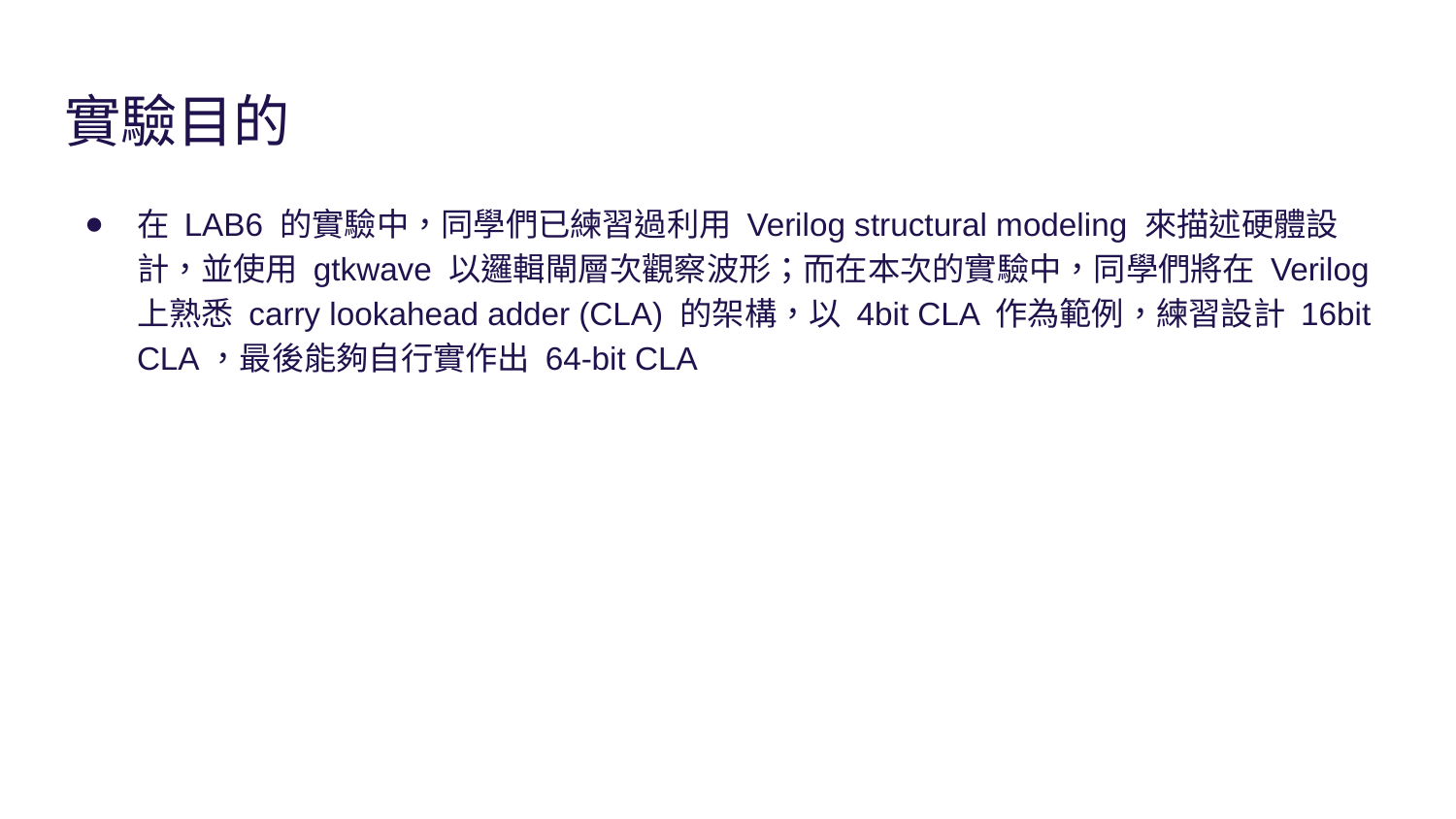

# 實驗目的
在 LAB6 的實驗中，同學們已練習過利用 Verilog structural modeling 來描述硬體設計，並使用 gtkwave 以邏輯閘層次觀察波形；而在本次的實驗中，同學們將在 Verilog 上熟悉 carry lookahead adder (CLA) 的架構，以 4bit CLA 作為範例，練習設計 16bit CLA，最後能夠自行實作出 64-bit CLA